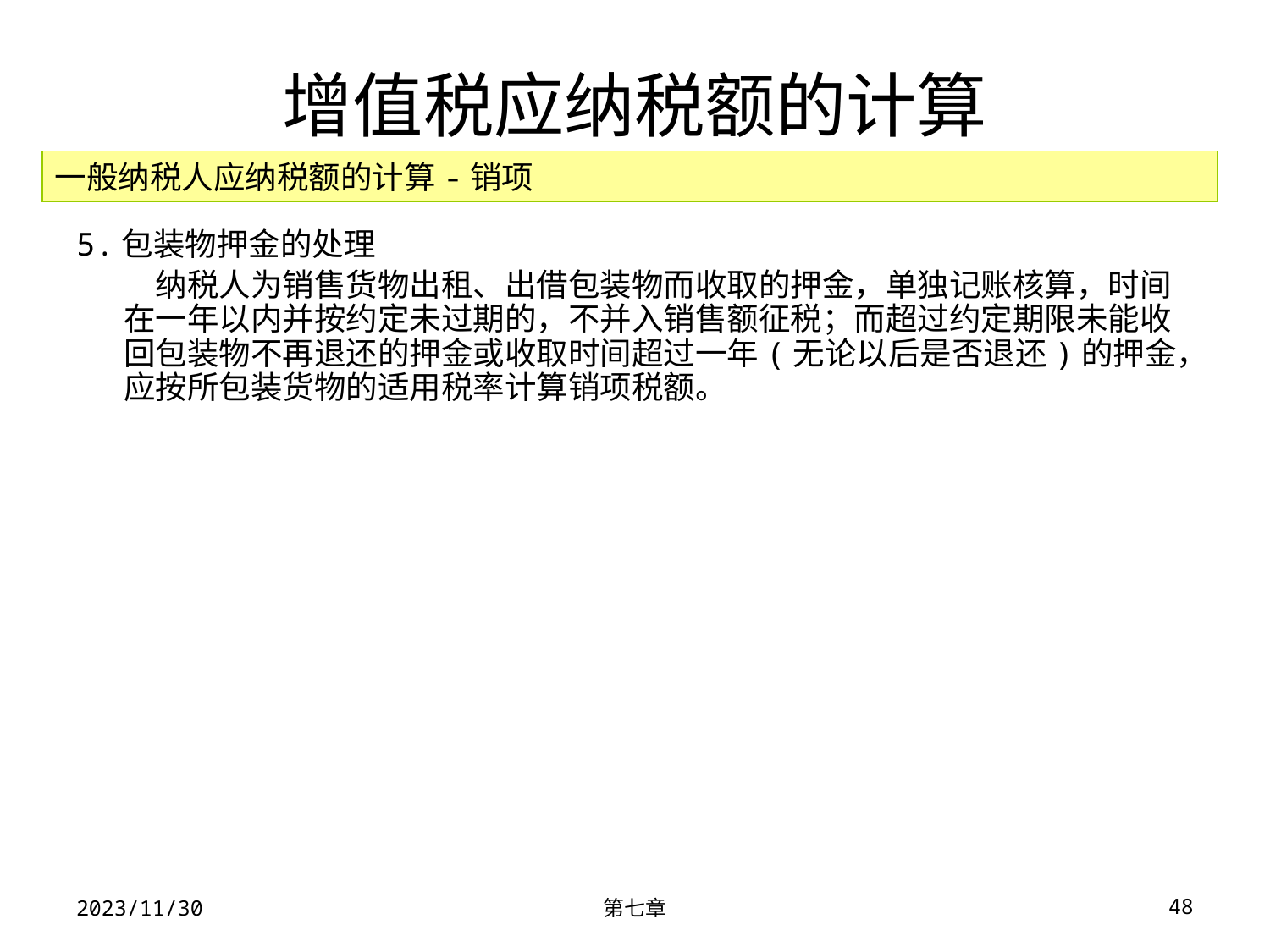

# 增值税应纳税额的计算
一般纳税人应纳税额的计算-销项
5.包装物押金的处理
          纳税人为销售货物出租、出借包装物而收取的押金，单独记账核算，时间在一年以内并按约定未过期的，不并入销售额征税；而超过约定期限未能收回包装物不再退还的押金或收取时间超过一年(无论以后是否退还)的押金，应按所包装货物的适用税率计算销项税额。
2023/11/30
第七章
48